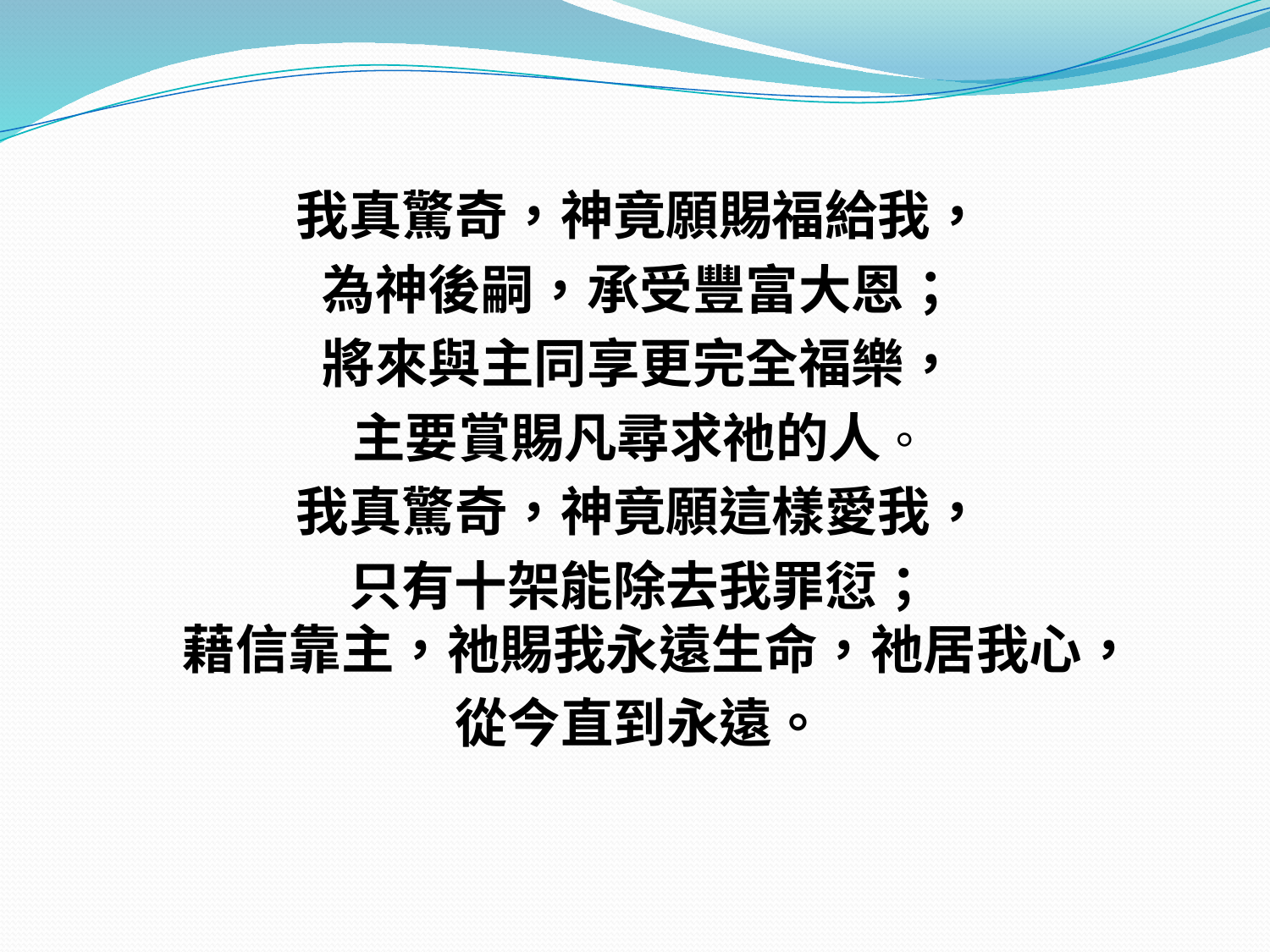

#
我真驚奇，神竟願賜福給我，
為神後嗣，承受豐富大恩；
將來與主同享更完全福樂，
主要賞賜凡尋求祂的人。
我真驚奇，神竟願這樣愛我，
只有十架能除去我罪愆；
藉信靠主，祂賜我永遠生命，祂居我心，
從今直到永遠。